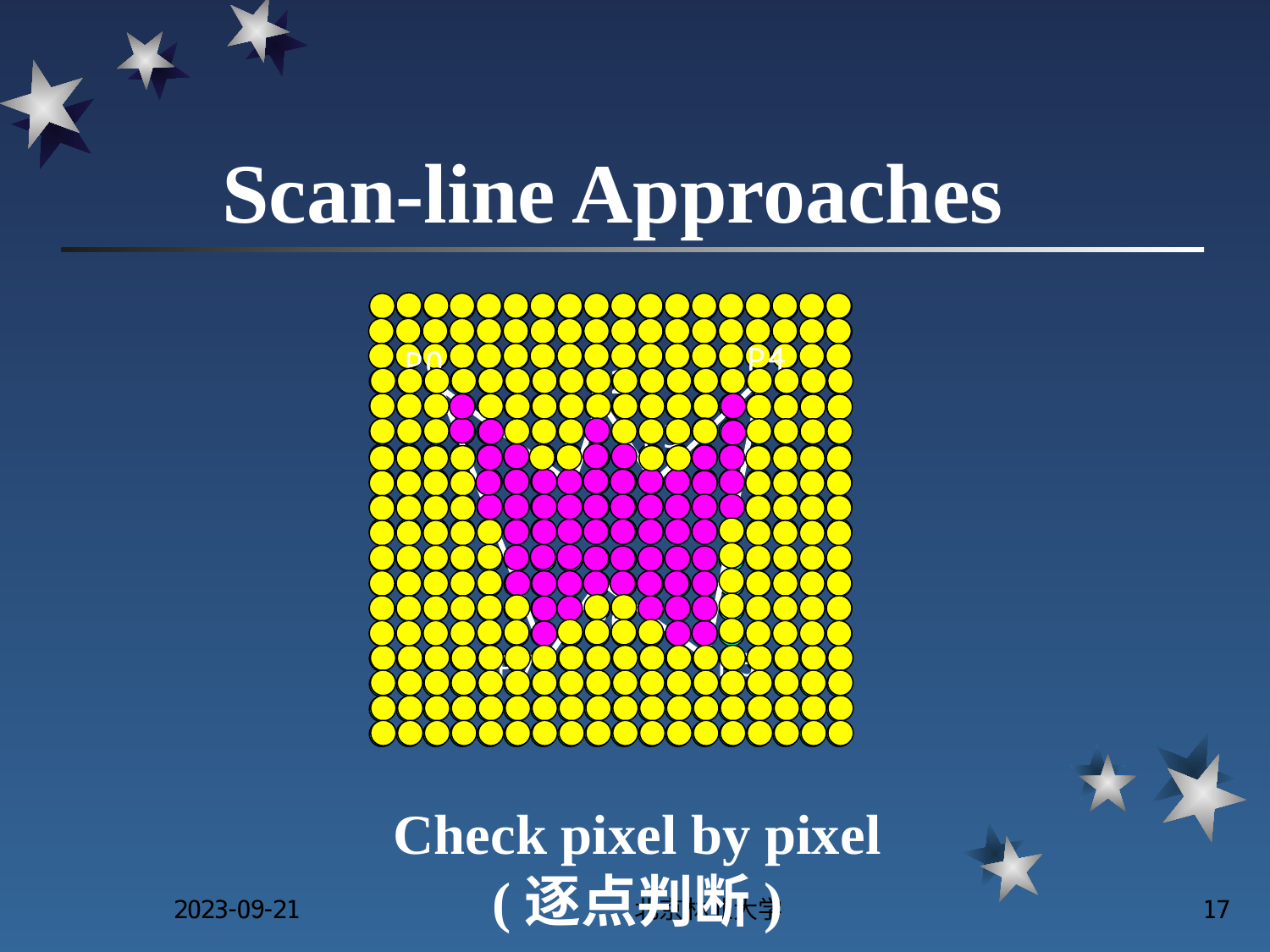

# Scan-line Approaches

P4
P0
P2

P3
P1
P6
P5
P7

Check pixel by pixel
(逐点判断)
2023-09-21
北京林业大学
17